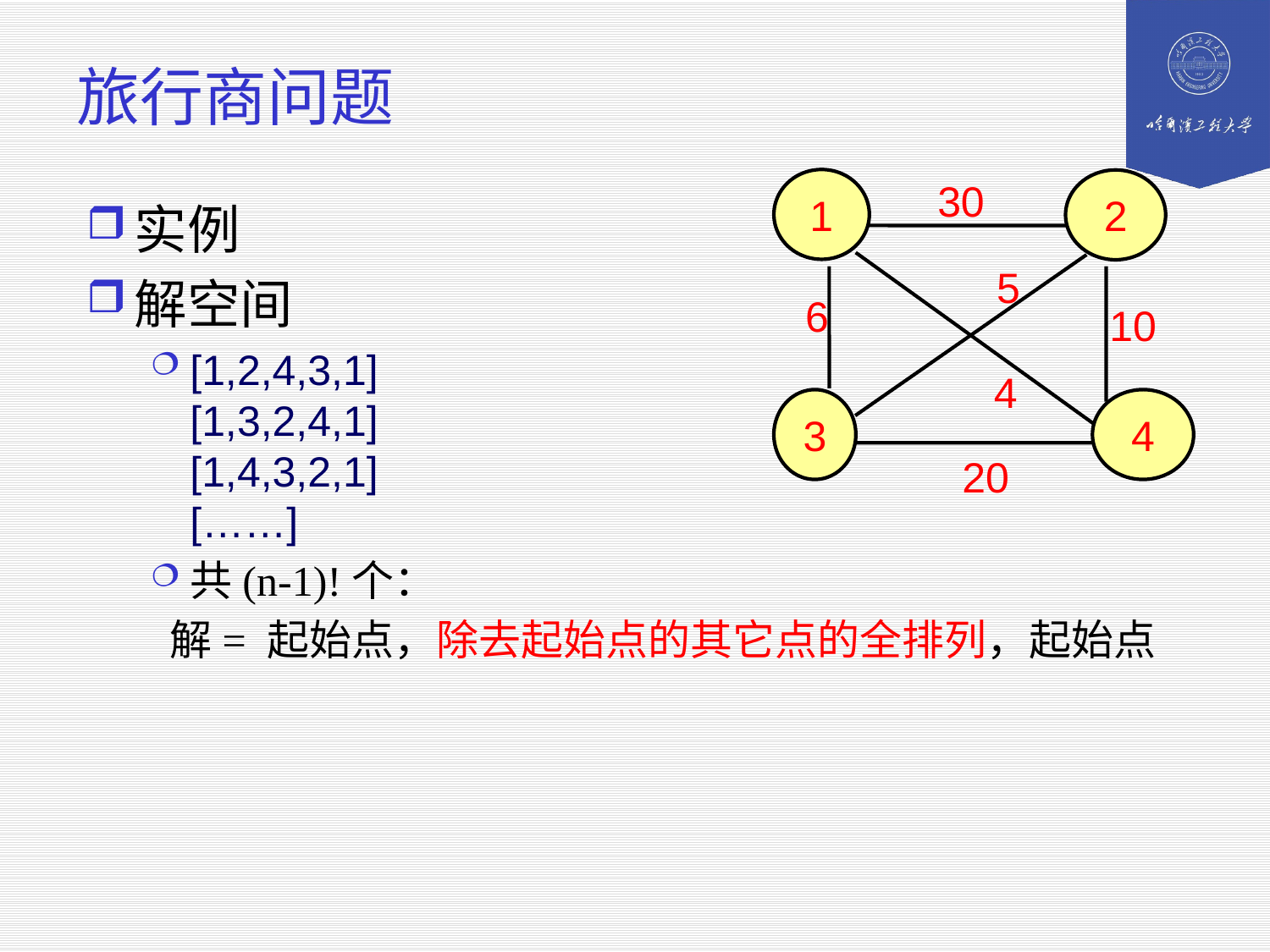

# 旅行商问题
30
1
2

5

6
10
4
3
4

20
实例
解空间
[1,2,4,3,1]
[1,3,2,4,1]
[1,4,3,2,1]
[……]
共(n-1)!个：
 解= 起始点，除去起始点的其它点的全排列，起始点